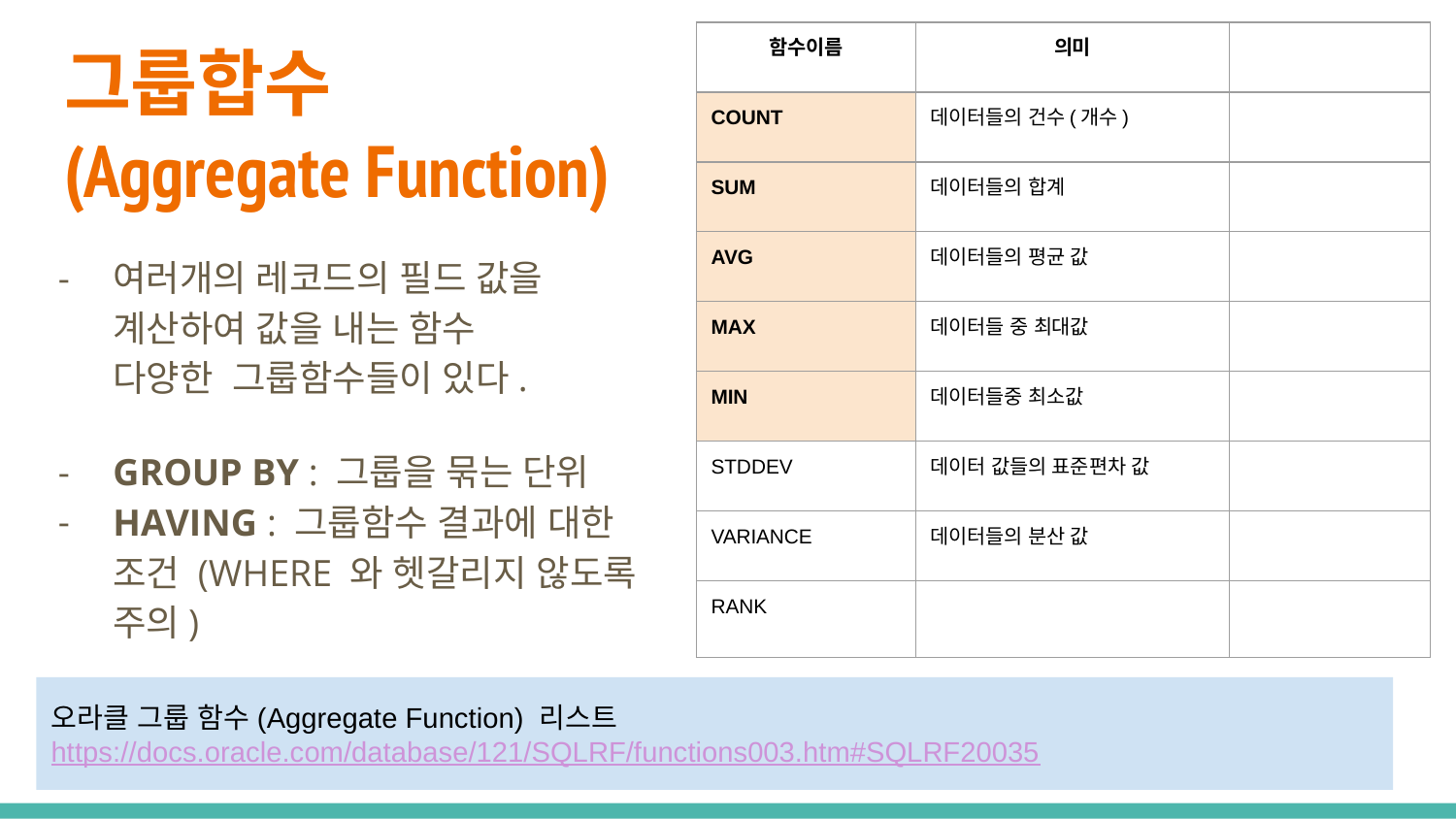

# 그룹합수 (Aggregate Function)
| 함수이름 | 의미 |  |
| --- | --- | --- |
| COUNT | 데이터들의 건수(개수) |  |
| SUM | 데이터들의 합계 |  |
| AVG | 데이터들의 평균 값 |  |
| MAX | 데이터들 중 최대값 |  |
| MIN | 데이터들중 최소값 |  |
| STDDEV | 데이터 값들의 표준편차 값 |  |
| VARIANCE | 데이터들의 분산 값 |  |
| RANK |  |  |
여러개의 레코드의 필드 값을 계산하여 값을 내는 함수
다양한  그룹함수들이 있다.
GROUP BY : 그룹을 묶는 단위
HAVING : 그룹함수 결과에 대한 조건 (WHERE 와 헷갈리지 않도록 주의)

오라클 그룹 함수(Aggregate Function) 리스트
https://docs.oracle.com/database/121/SQLRF/functions003.htm#SQLRF20035